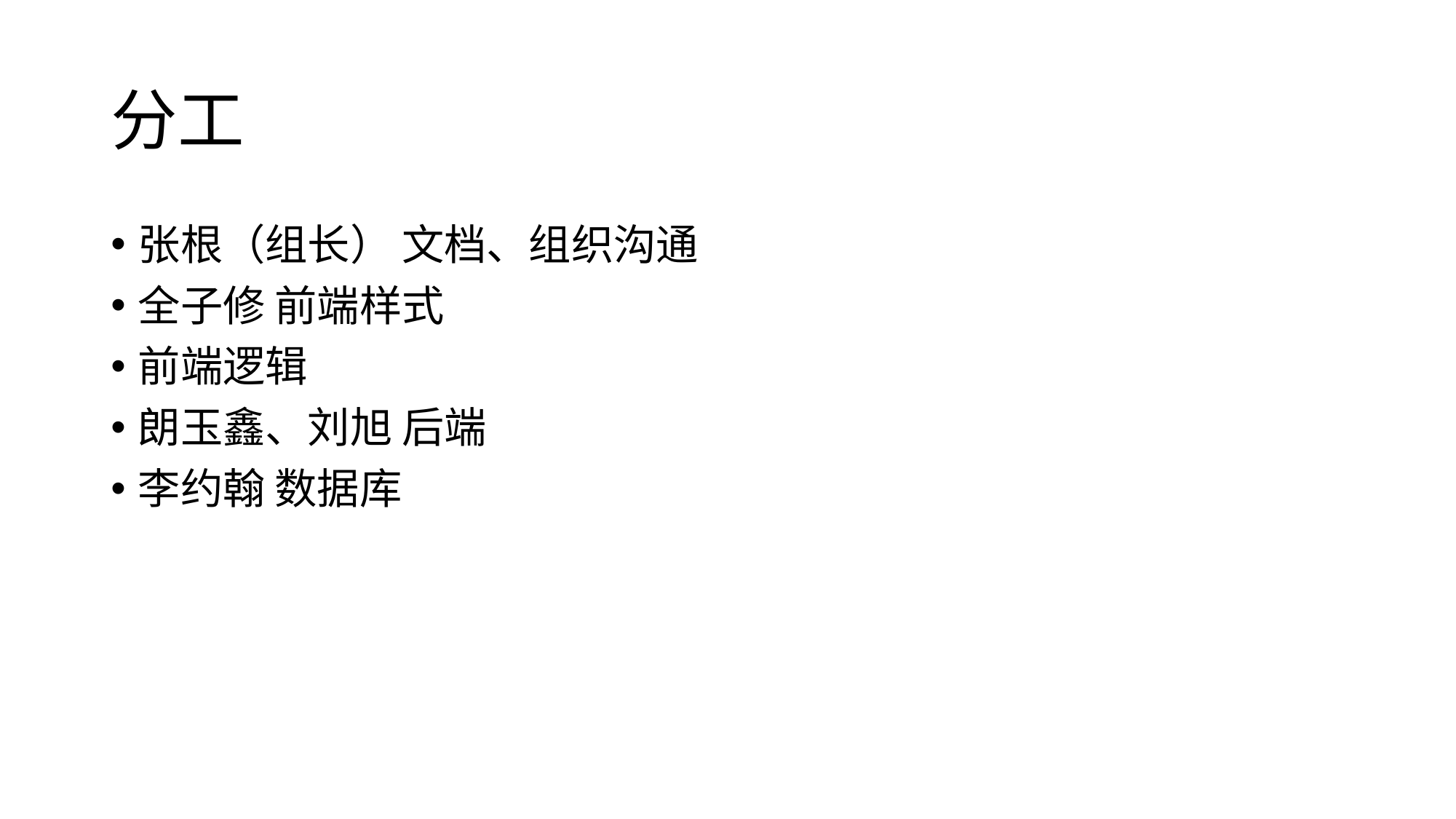

# 分工
张根（组长） 文档、组织沟通
全子修 前端样式
前端逻辑
朗玉鑫、刘旭 后端
李约翰 数据库